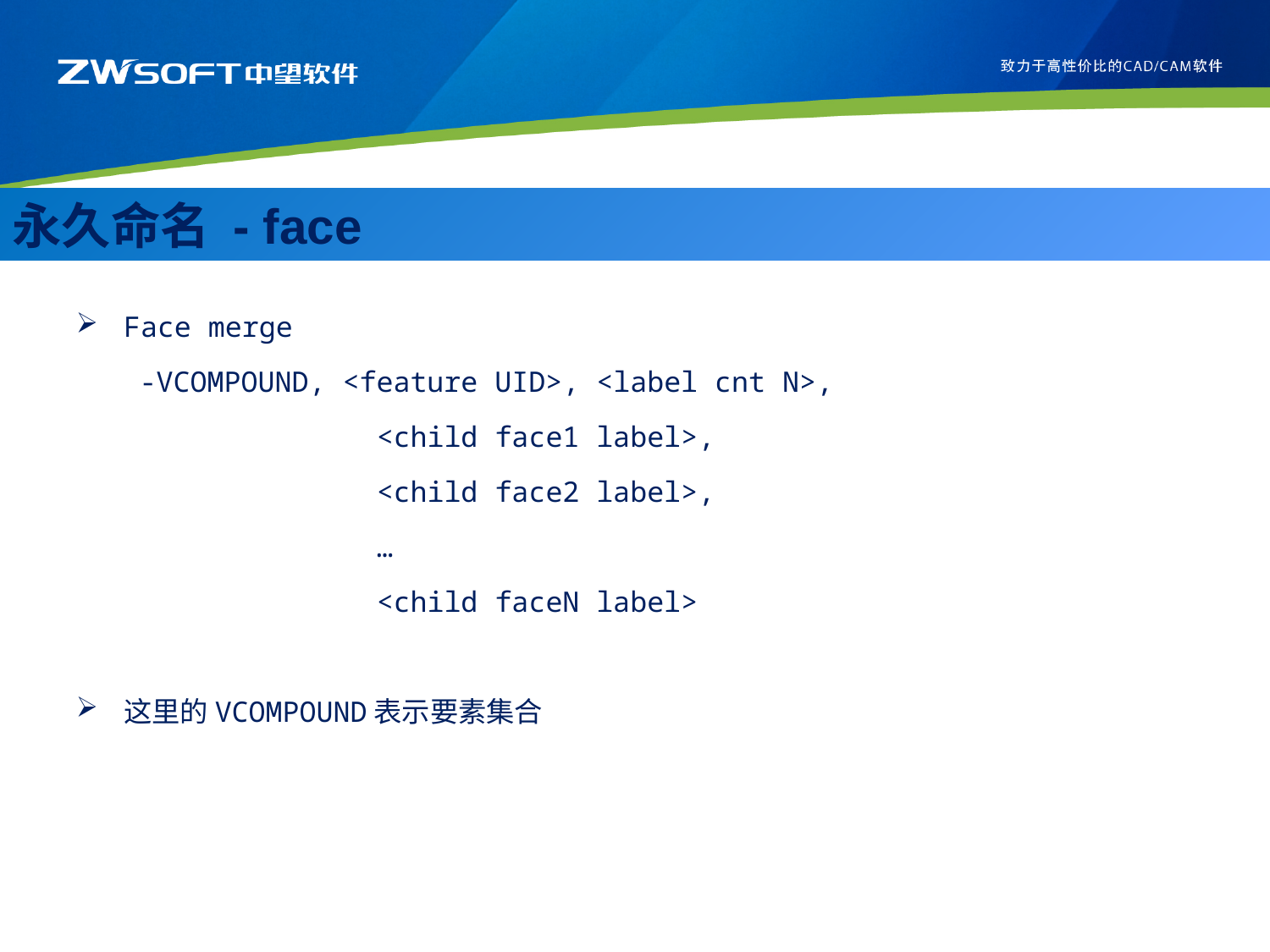

永久命名 - face
Face merge
-VCOMPOUND, <feature UID>, <label cnt N>,
              <child face1 label>,
              <child face2 label>,
              …
              <child faceN label>

这里的VCOMPOUND表示要素集合